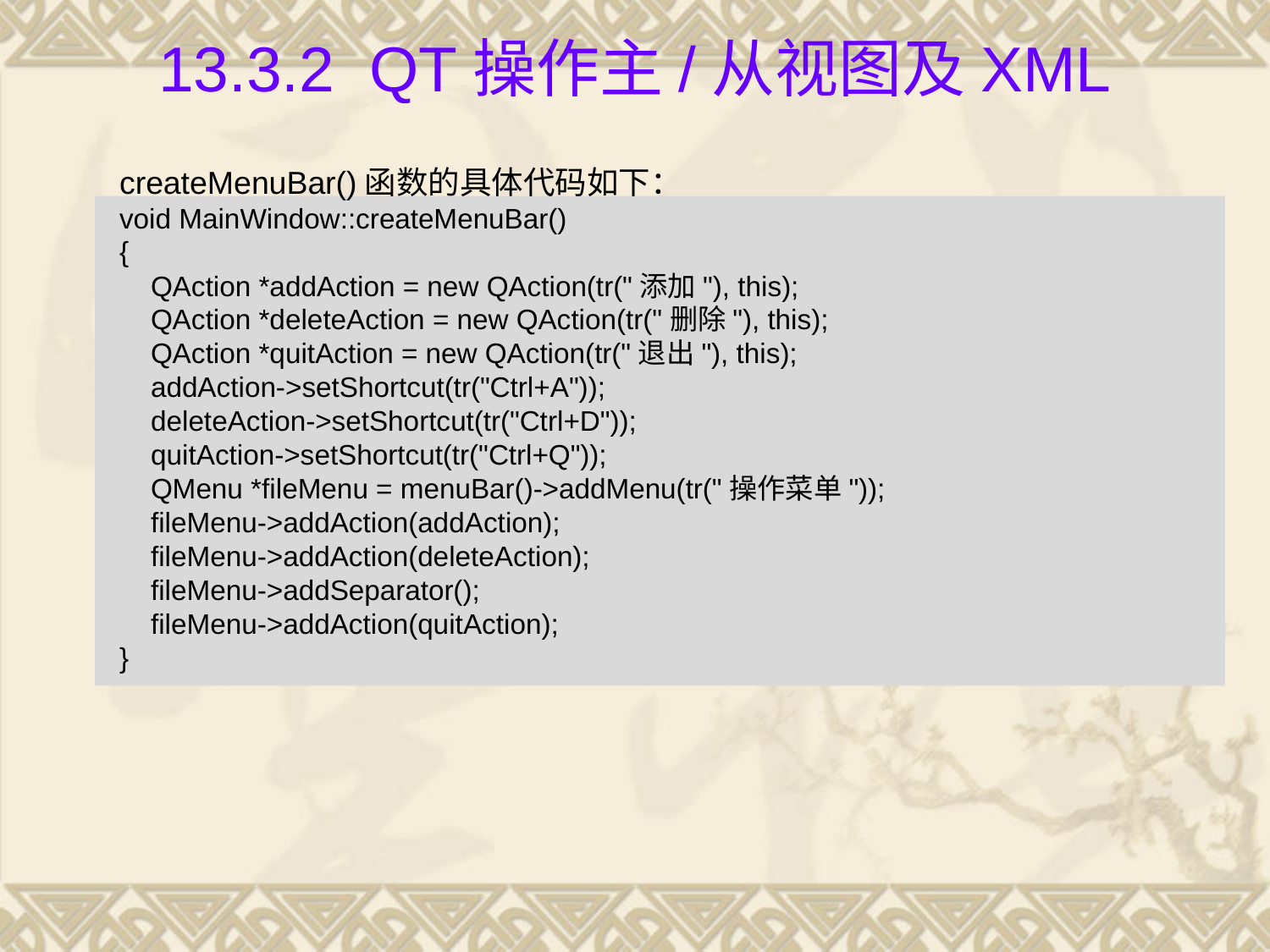

# 13.3.2  Qt操作主/从视图及XML
createMenuBar()函数的具体代码如下：
void MainWindow::createMenuBar()
{
    QAction *addAction = new QAction(tr("添加"), this);
    QAction *deleteAction = new QAction(tr("删除"), this);
    QAction *quitAction = new QAction(tr("退出"), this);
    addAction->setShortcut(tr("Ctrl+A"));
    deleteAction->setShortcut(tr("Ctrl+D"));
    quitAction->setShortcut(tr("Ctrl+Q"));
    QMenu *fileMenu = menuBar()->addMenu(tr("操作菜单"));
    fileMenu->addAction(addAction);
    fileMenu->addAction(deleteAction);
    fileMenu->addSeparator();
    fileMenu->addAction(quitAction);
}